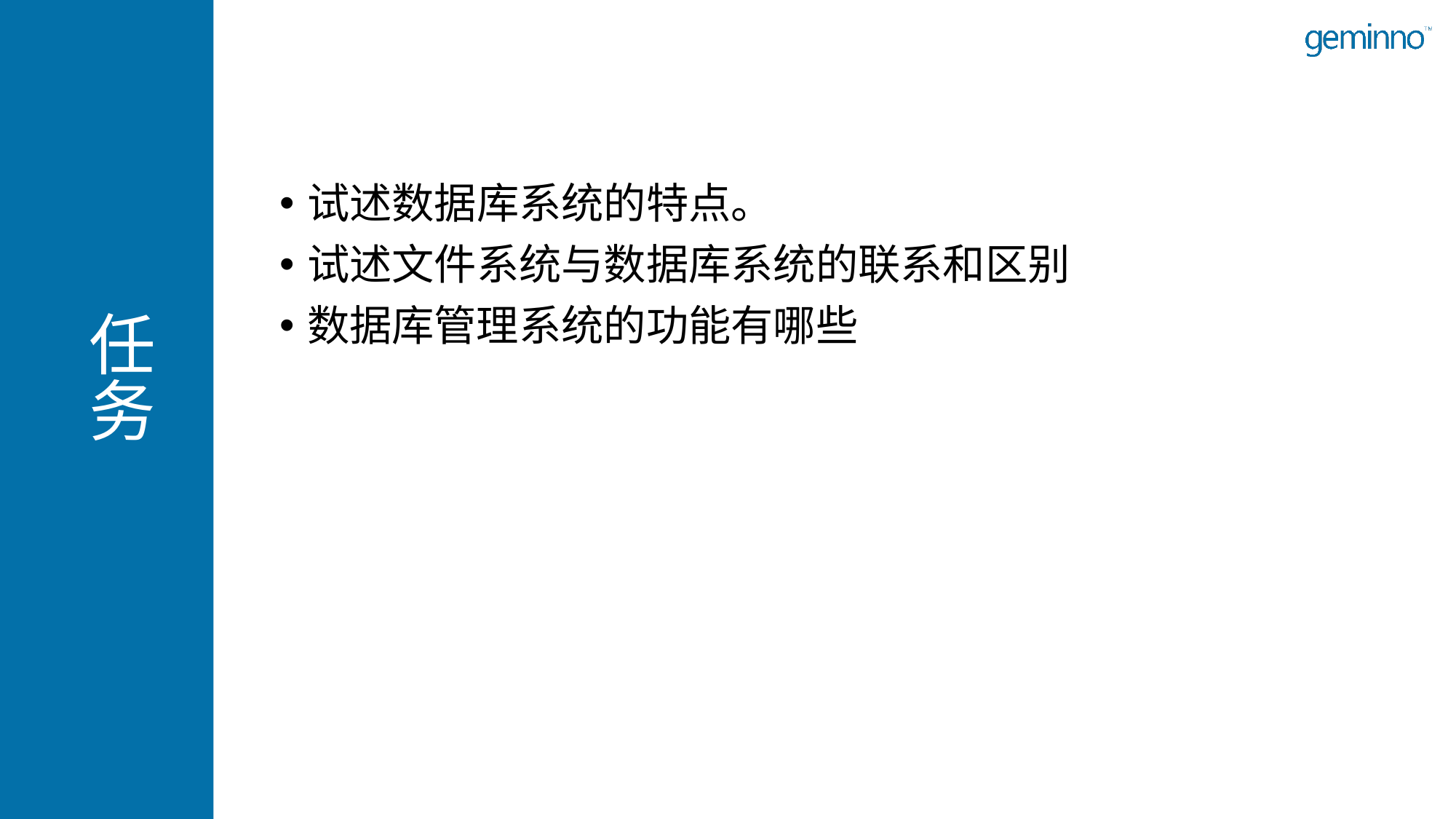

# 任务
试述数据库系统的特点。
试述文件系统与数据库系统的联系和区别
数据库管理系统的功能有哪些